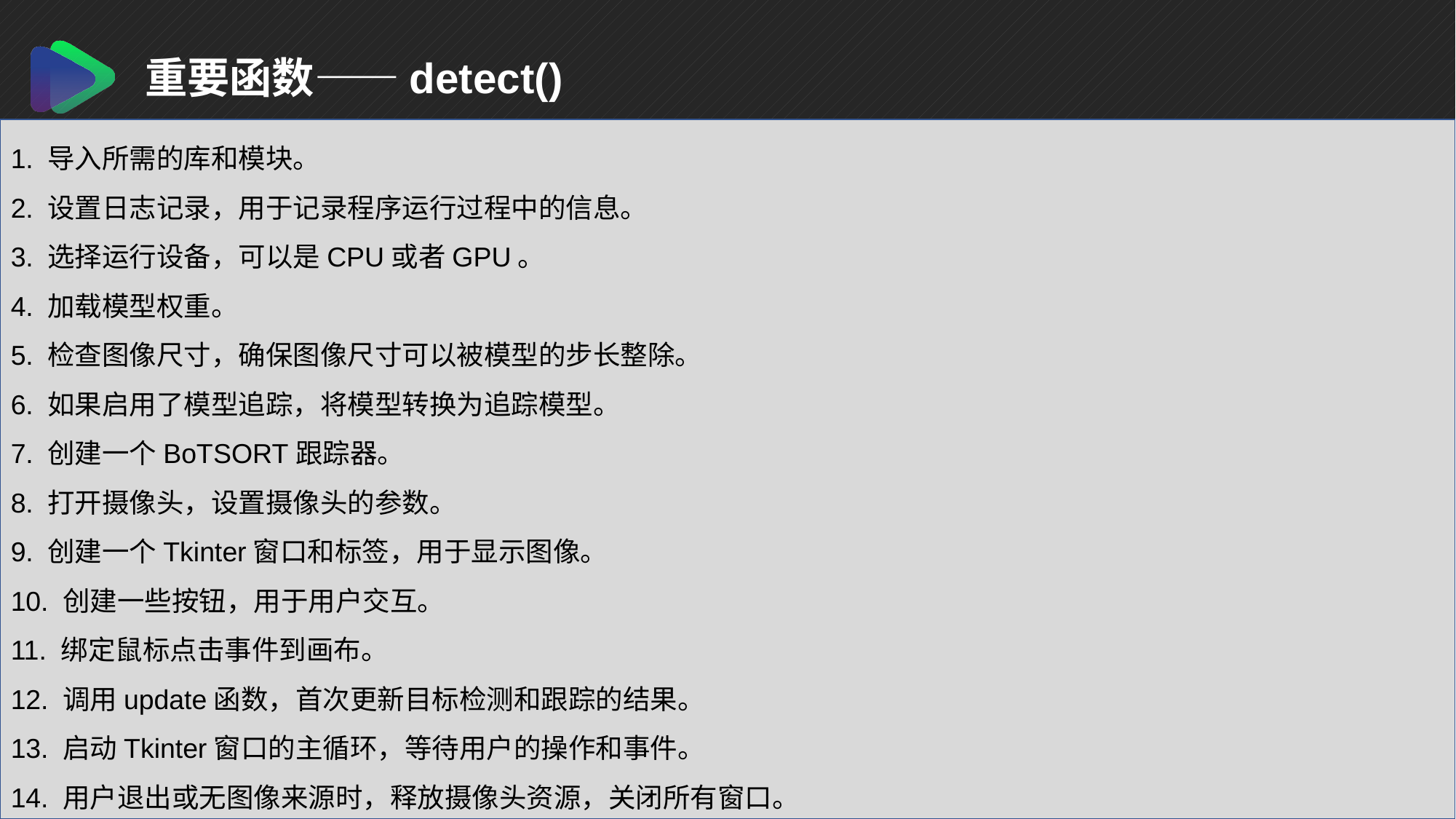

重要函数——detect()
1. 导入所需的库和模块。
2. 设置日志记录，用于记录程序运行过程中的信息。
3. 选择运行设备，可以是CPU或者GPU。
4. 加载模型权重。
5. 检查图像尺寸，确保图像尺寸可以被模型的步长整除。
6. 如果启用了模型追踪，将模型转换为追踪模型。
7. 创建一个BoTSORT跟踪器。
8. 打开摄像头，设置摄像头的参数。
9. 创建一个Tkinter窗口和标签，用于显示图像。
10. 创建一些按钮，用于用户交互。
11. 绑定鼠标点击事件到画布。
12. 调用update函数，首次更新目标检测和跟踪的结果。
13. 启动Tkinter窗口的主循环，等待用户的操作和事件。
14. 用户退出或无图像来源时，释放摄像头资源，关闭所有窗口。